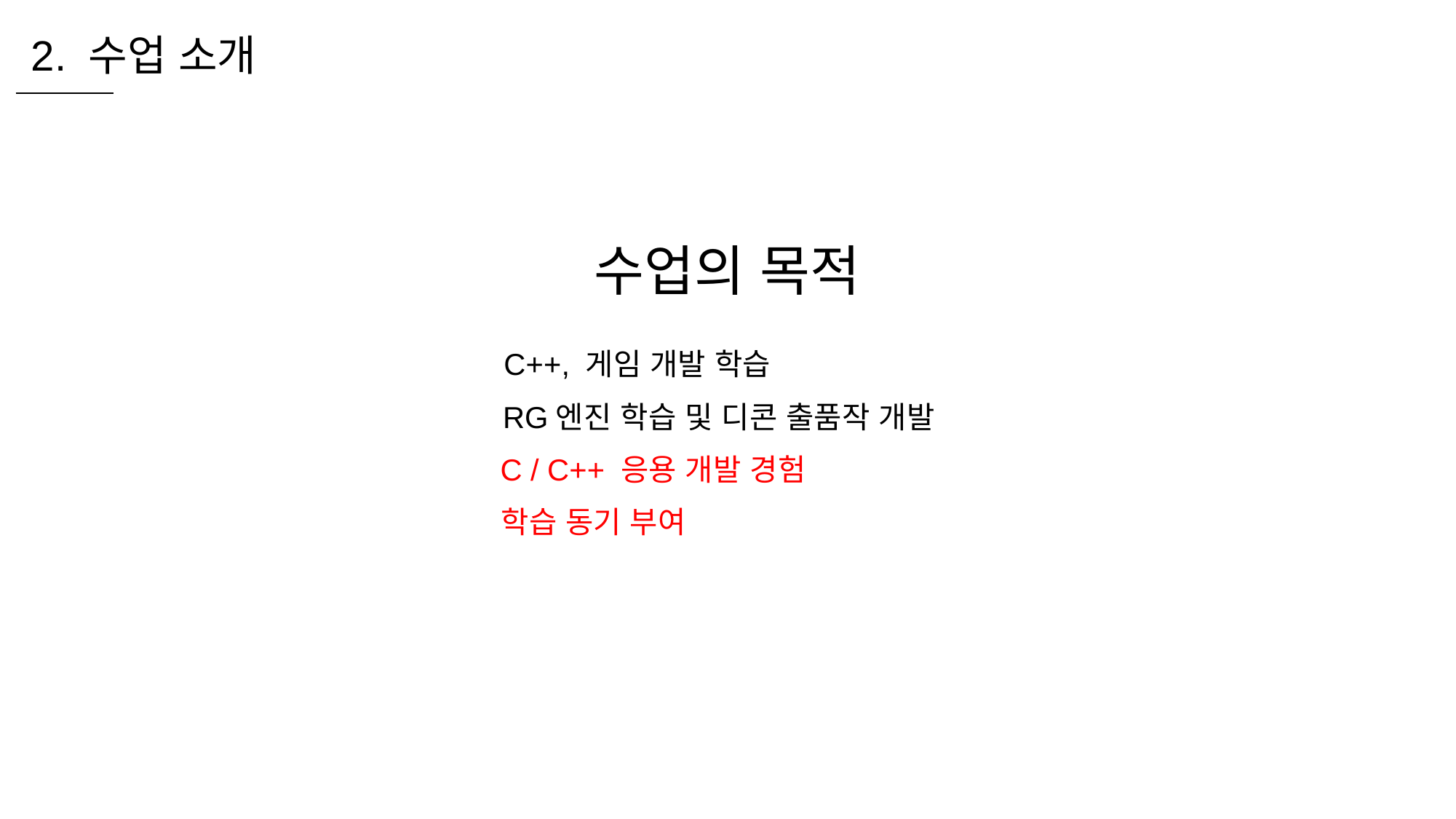

2. 수업 소개
수업의 목적
C++, 게임 개발 학습
RG엔진 학습 및 디콘 출품작 개발
C / C++ 응용 개발 경험
학습 동기 부여